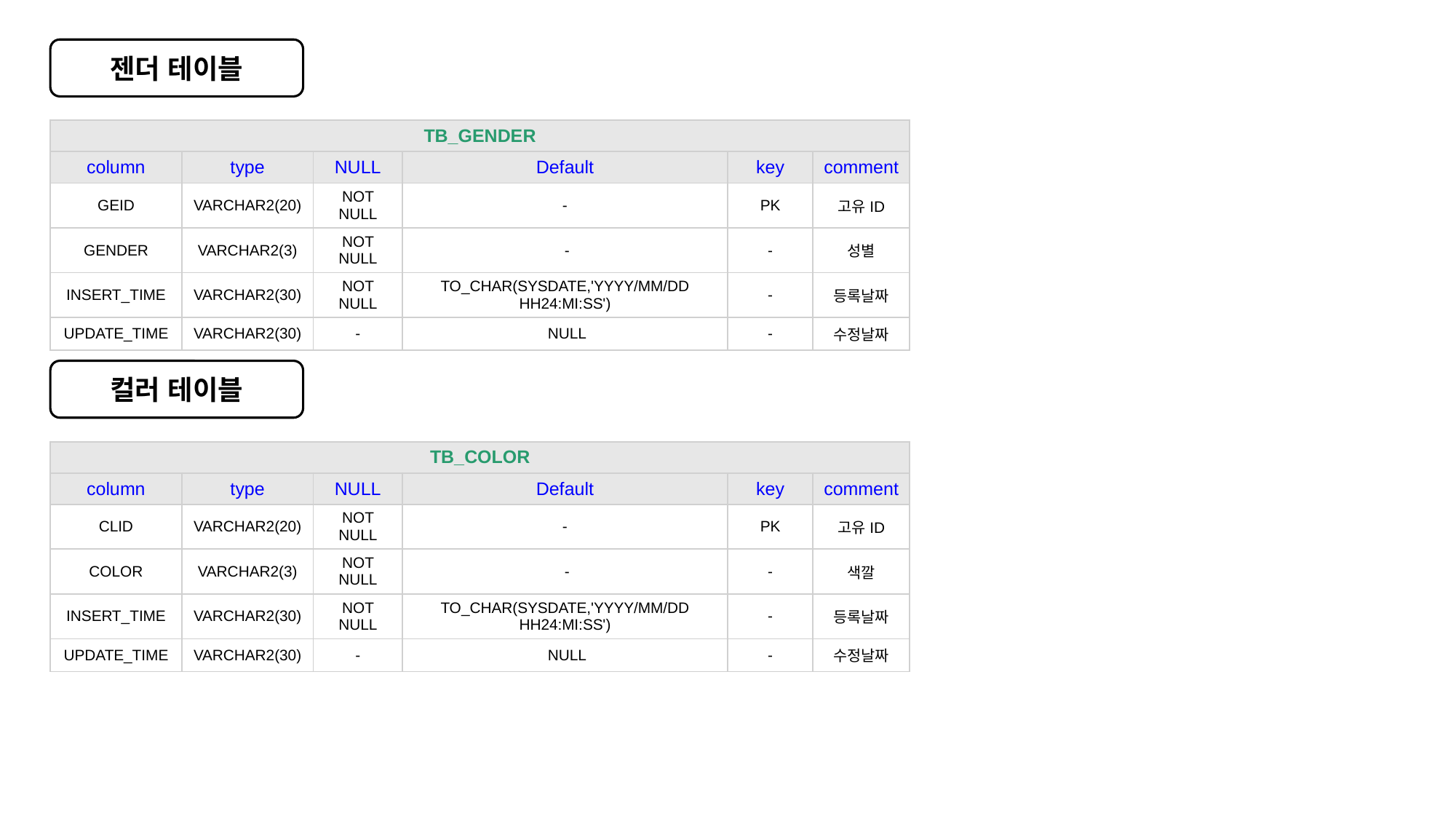

젠더 테이블
| TB\_GENDER |  |  |  |  |  |
| --- | --- | --- | --- | --- | --- |
| column | type | NULL | Default | key | comment |
| GEID | VARCHAR2(20) | NOT NULL | - | PK | 고유ID |
| GENDER | VARCHAR2(3) | NOT NULL | - | - | 성별 |
| INSERT\_TIME | VARCHAR2(30) | NOT NULL | TO\_CHAR(SYSDATE,'YYYY/MM/DD HH24:MI:SS') | - | 등록날짜 |
| UPDATE\_TIME | VARCHAR2(30) | - | NULL | - | 수정날짜 |
컬러 테이블
| TB\_COLOR |  |  |  |  |  |
| --- | --- | --- | --- | --- | --- |
| column | type | NULL | Default | key | comment |
| CLID | VARCHAR2(20) | NOT NULL | - | PK | 고유ID |
| COLOR | VARCHAR2(3) | NOT NULL | - | - | 색깔 |
| INSERT\_TIME | VARCHAR2(30) | NOT NULL | TO\_CHAR(SYSDATE,'YYYY/MM/DD HH24:MI:SS') | - | 등록날짜 |
| UPDATE\_TIME | VARCHAR2(30) | - | NULL | - | 수정날짜 |